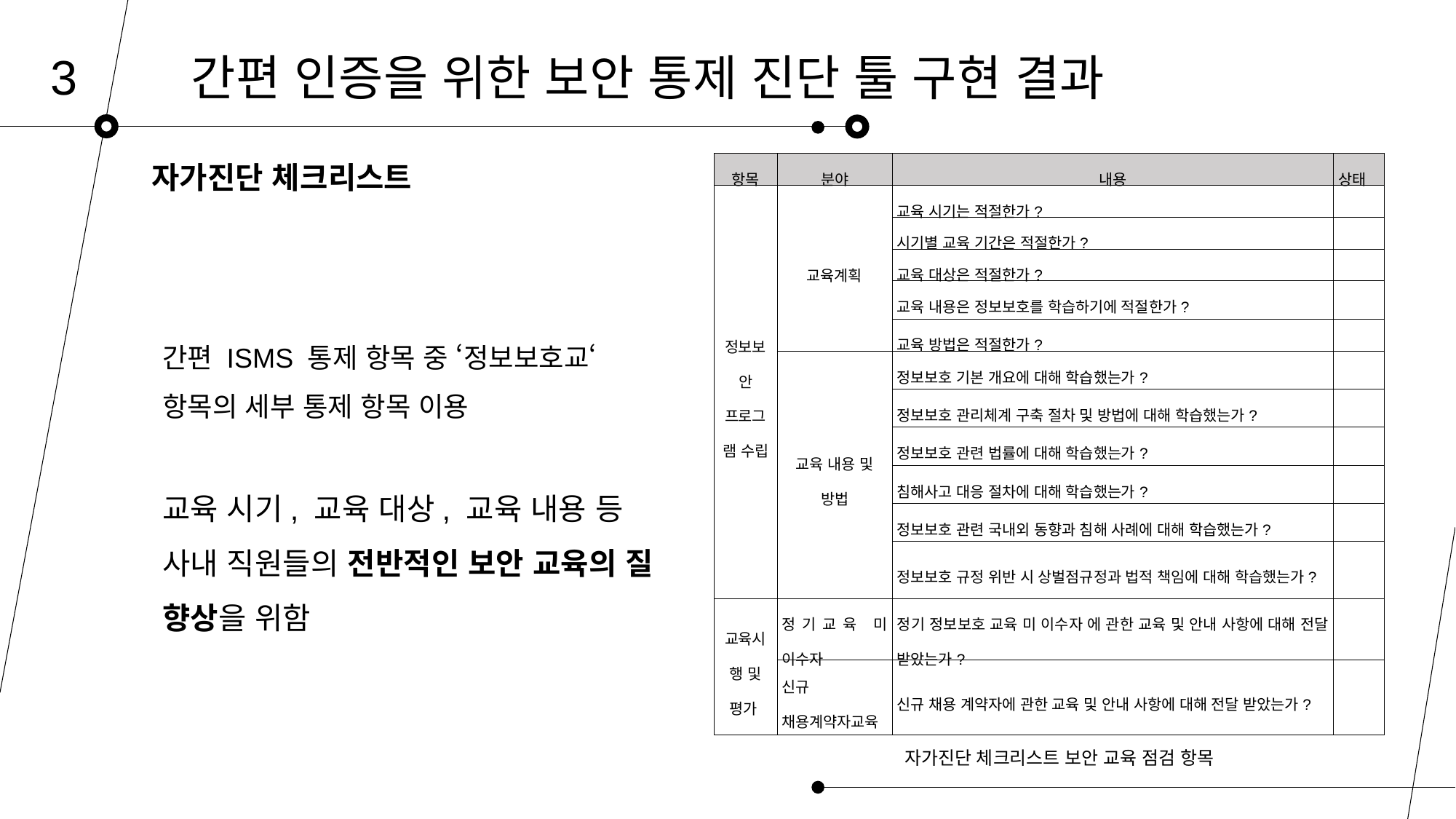

3
간편 인증을 위한 보안 통제 진단 툴 구현 결과
자가진단 체크리스트
| 항목 | 분야 | 내용 | 상태 |
| --- | --- | --- | --- |
| 정보보안 프로그램 수립 | 교육계획 | 교육 시기는 적절한가? |  |
|  |  | 시기별 교육 기간은 적절한가? |  |
|  |  | 교육 대상은 적절한가? |  |
|  |  | 교육 내용은 정보보호를 학습하기에 적절한가? |  |
|  |  | 교육 방법은 적절한가? |  |
|  | 교육 내용 및 방법 | 정보보호 기본 개요에 대해 학습했는가? |  |
|  |  | 정보보호 관리체계 구축 절차 및 방법에 대해 학습했는가? |  |
|  |  | 정보보호 관련 법률에 대해 학습했는가? |  |
|  |  | 침해사고 대응 절차에 대해 학습했는가? |  |
|  |  | 정보보호 관련 국내외 동향과 침해 사례에 대해 학습했는가? |  |
|  |  | 정보보호 규정 위반 시 상벌점규정과 법적 책임에 대해 학습했는가? |  |
| 교육시행 및 평가 | 정기교육 미 이수자 | 정기 정보보호 교육 미 이수자 에 관한 교육 및 안내 사항에 대해 전달 받았는가? |  |
|  | 신규 채용계약자교육 | 신규 채용 계약자에 관한 교육 및 안내 사항에 대해 전달 받았는가? |  |

간편 ISMS 통제 항목 중 ‘정보보호교‘
항목의 세부 통제 항목 이용

교육 시기, 교육 대상, 교육 내용 등
사내 직원들의 전반적인 보안 교육의 질 향상을 위함

자가진단 체크리스트 보안 교육 점검 항목